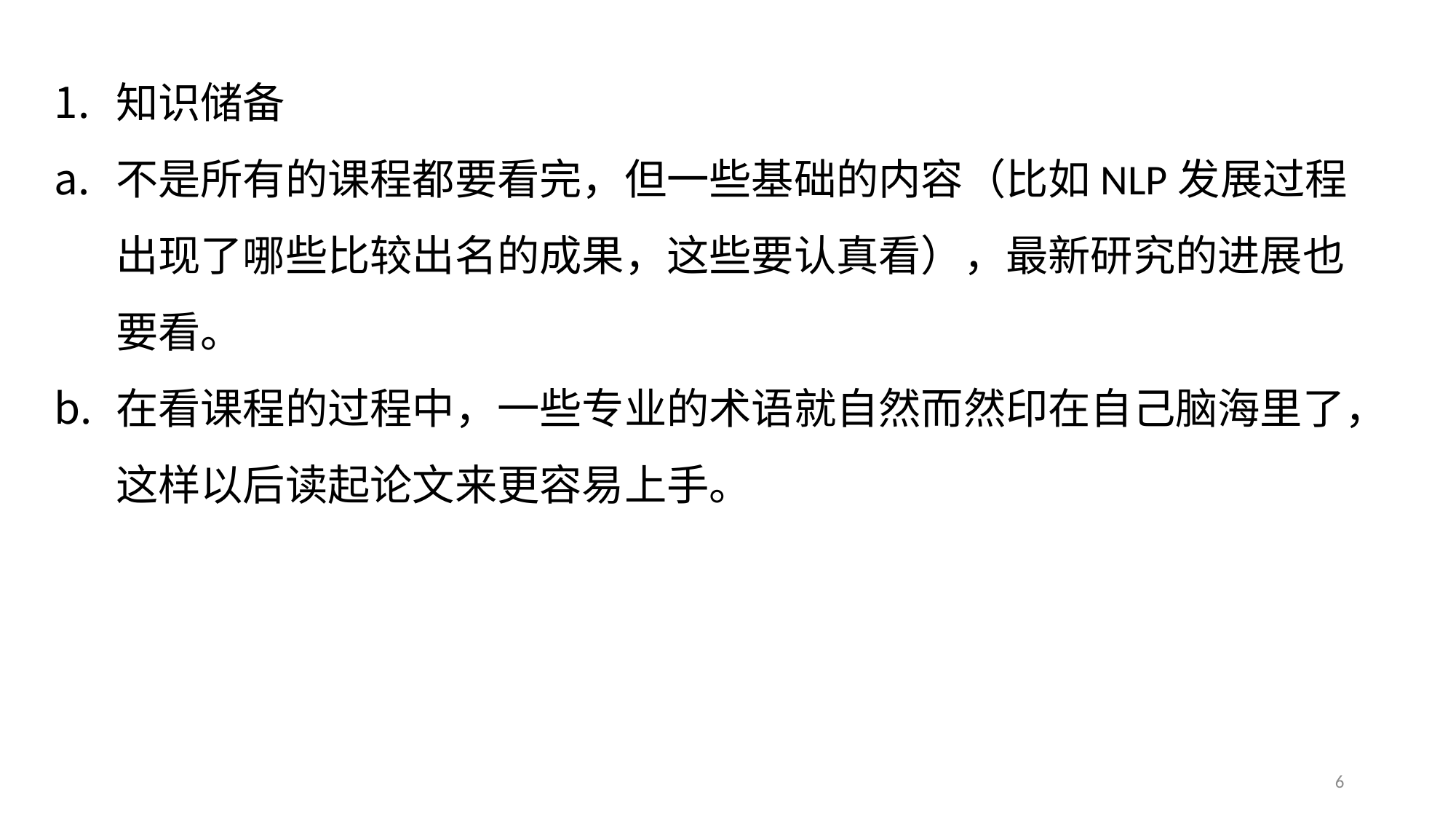

知识储备
不是所有的课程都要看完，但一些基础的内容（比如NLP发展过程出现了哪些比较出名的成果，这些要认真看），最新研究的进展也要看。
在看课程的过程中，一些专业的术语就自然而然印在自己脑海里了，这样以后读起论文来更容易上手。

6